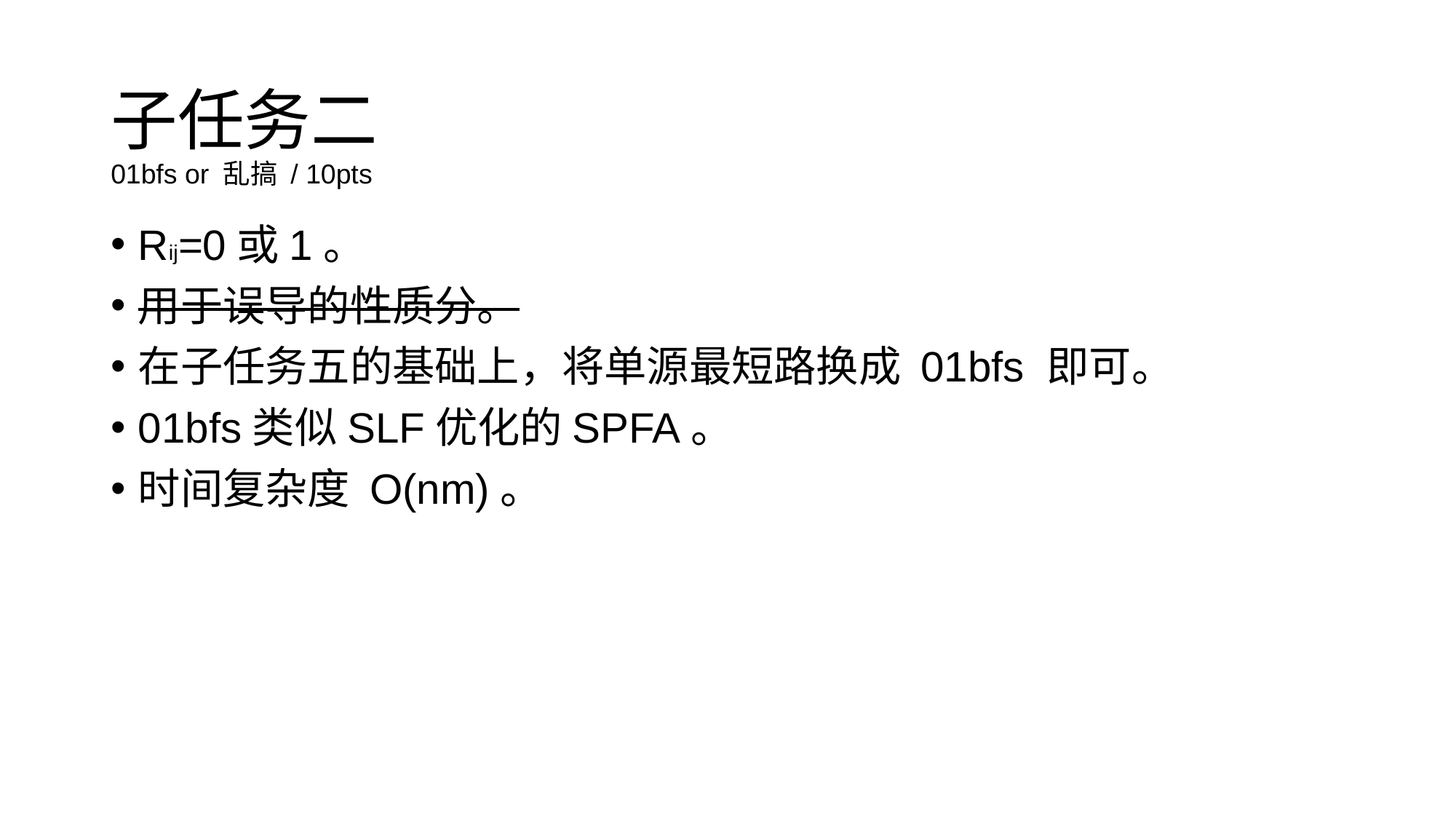

# 子任务二
01bfs or 乱搞 / 10pts
Rij=0或1。
用于误导的性质分。
在子任务五的基础上，将单源最短路换成 01bfs 即可。
01bfs类似SLF优化的SPFA。
时间复杂度 O(nm)。